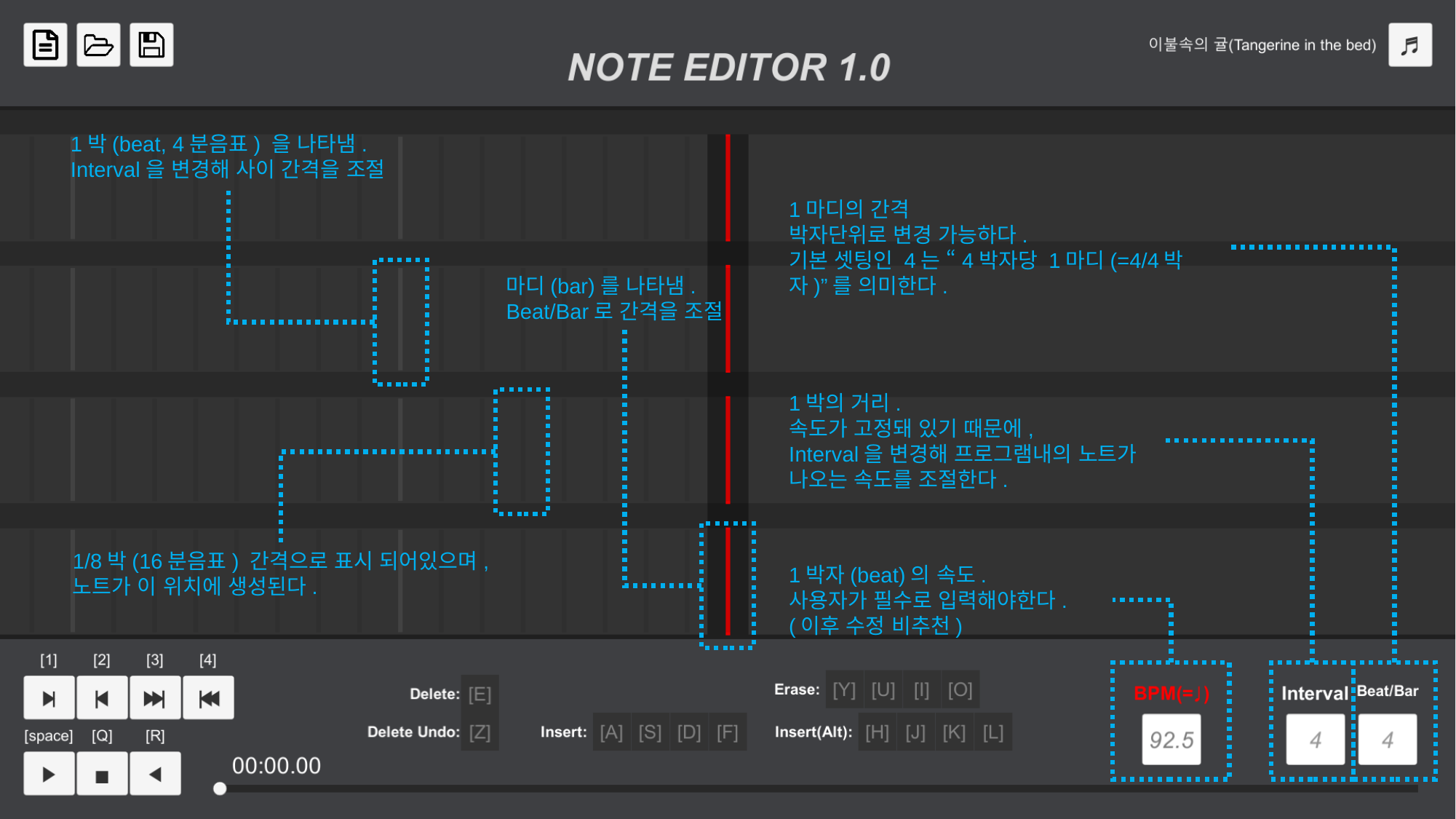

1박(beat, 4분음표) 을 나타냄.
Interval을 변경해 사이 간격을 조절
1마디의 간격
박자단위로 변경 가능하다.
기본 셋팅인 4는 “4박자당 1마디(=4/4박자)”를 의미한다.

마디(bar)를 나타냄.
Beat/Bar로 간격을 조절
1박의 거리.
속도가 고정돼 있기 때문에,
Interval을 변경해 프로그램내의 노트가 나오는 속도를 조절한다.

1/8박(16분음표) 간격으로 표시 되어있으며,
노트가 이 위치에 생성된다.
1박자(beat)의 속도.
사용자가 필수로 입력해야한다.
(이후 수정 비추천)